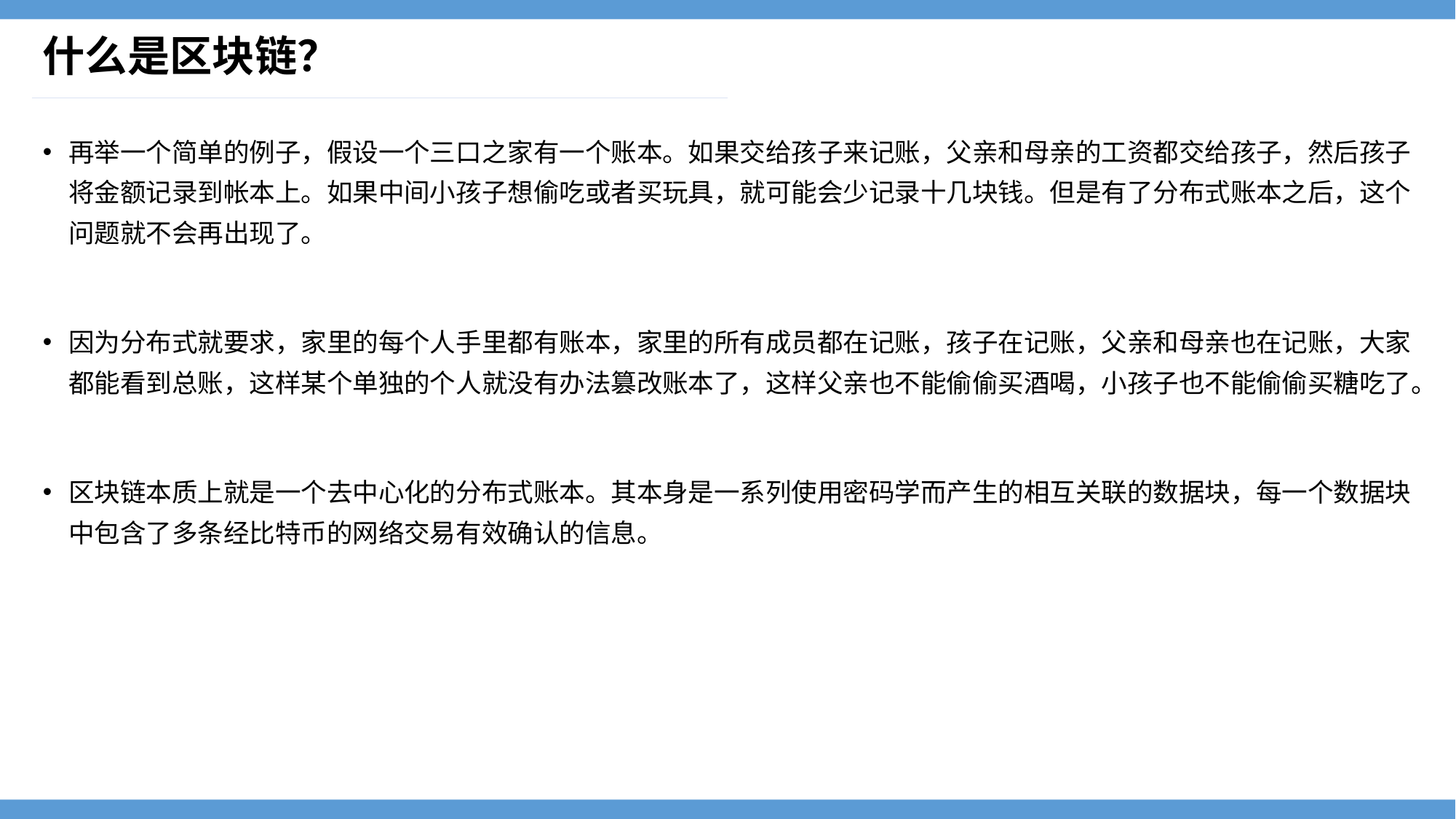

# 什么是区块链？
再举一个简单的例子，假设一个三口之家有一个账本。如果交给孩子来记账，父亲和母亲的工资都交给孩子，然后孩子将金额记录到帐本上。如果中间小孩子想偷吃或者买玩具，就可能会少记录十几块钱。但是有了分布式账本之后，这个问题就不会再出现了。

因为分布式就要求，家里的每个人手里都有账本，家里的所有成员都在记账，孩子在记账，父亲和母亲也在记账，大家都能看到总账，这样某个单独的个人就没有办法篡改账本了，这样父亲也不能偷偷买酒喝，小孩子也不能偷偷买糖吃了。

区块链本质上就是一个去中心化的分布式账本。其本身是一系列使用密码学而产生的相互关联的数据块，每一个数据块中包含了多条经比特币的网络交易有效确认的信息。